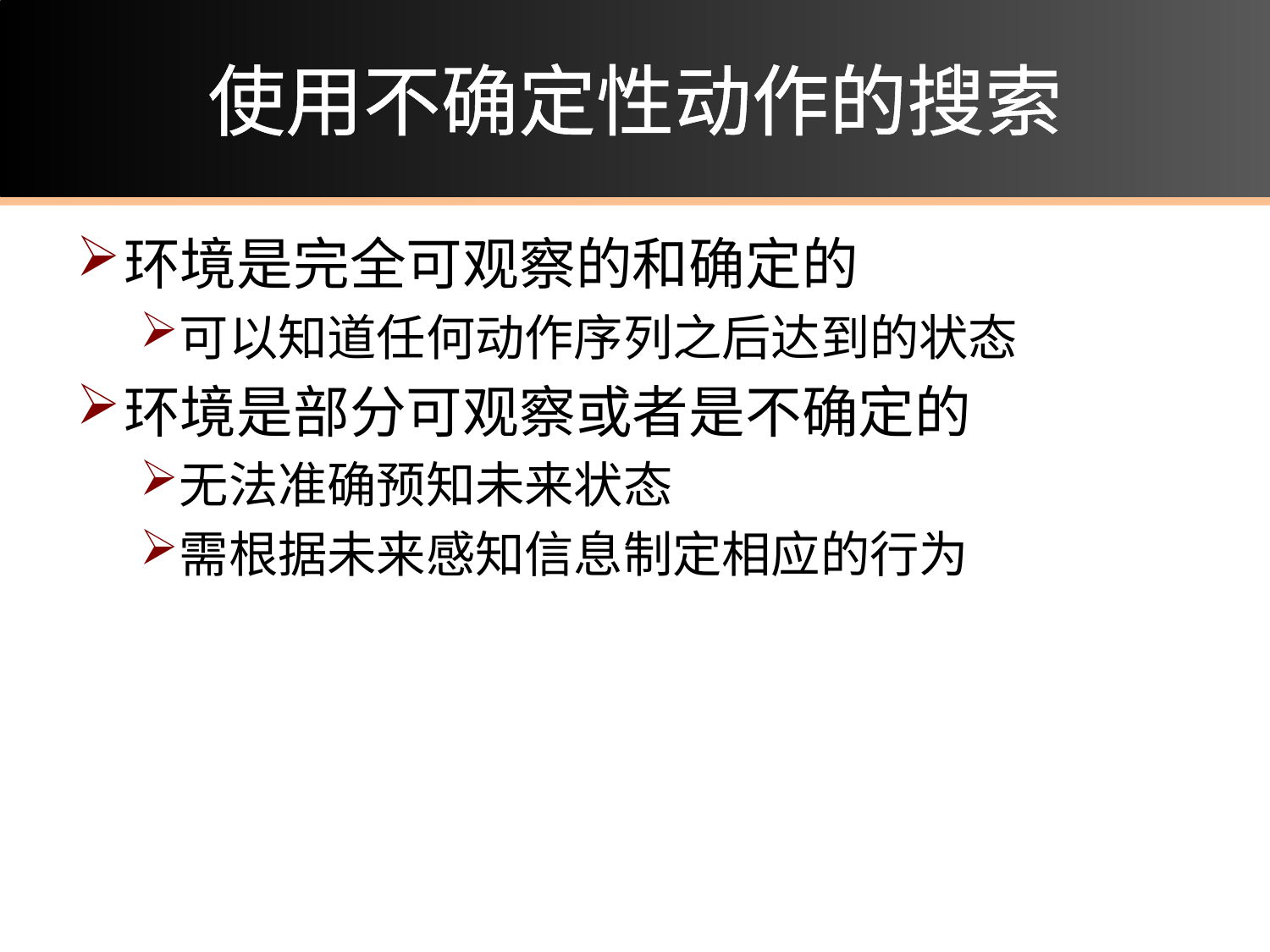

# 使用不确定性动作的搜索
环境是完全可观察的和确定的
可以知道任何动作序列之后达到的状态
环境是部分可观察或者是不确定的
无法准确预知未来状态
需根据未来感知信息制定相应的行为